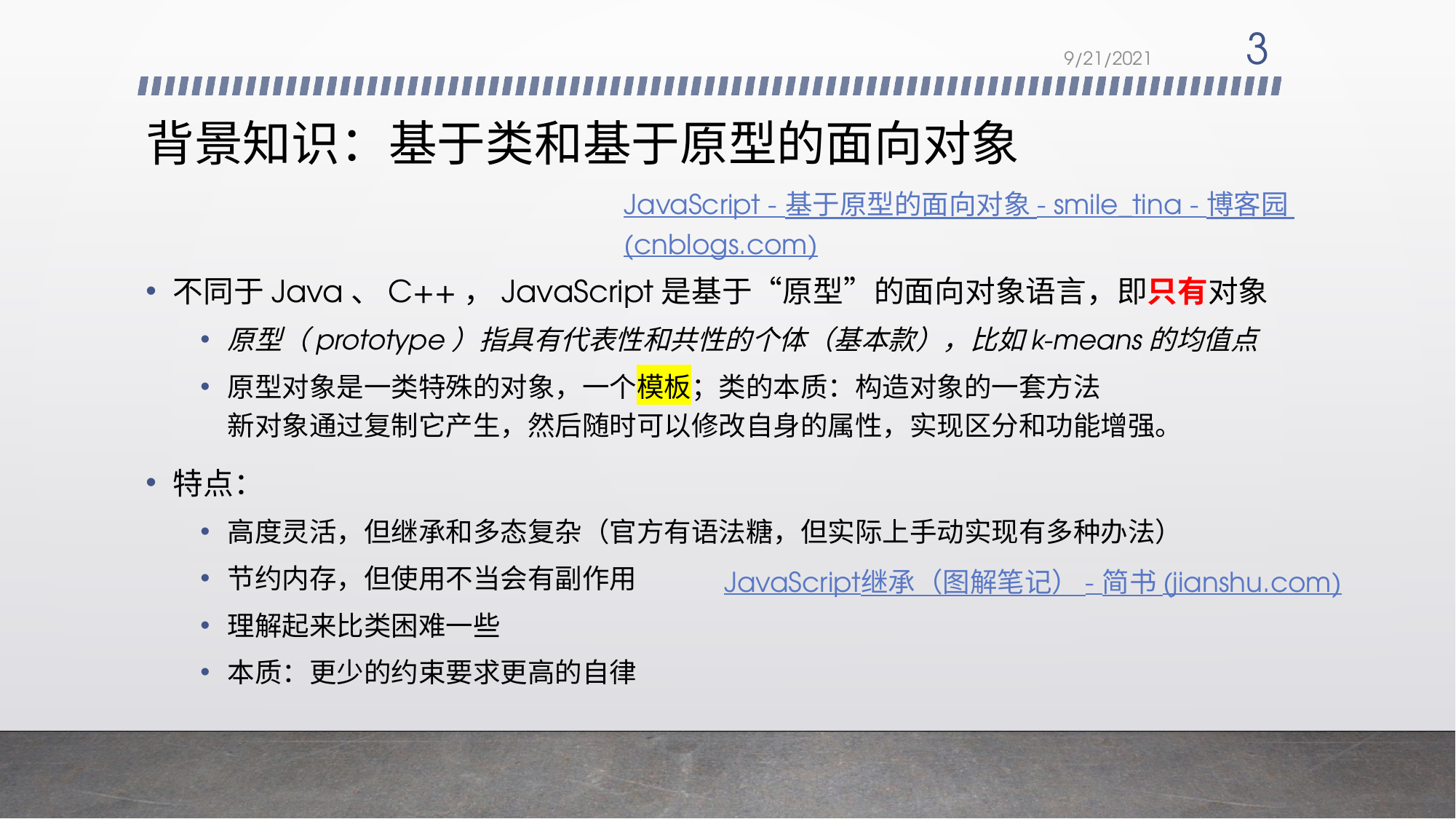

3
9/21/2021
# 背景知识：基于类和基于原型的面向对象
JavaScript - 基于原型的面向对象 - smile_tina - 博客园 (cnblogs.com)
不同于Java、C++，JavaScript是基于“原型”的面向对象语言，即只有对象
原型（prototype）指具有代表性和共性的个体（基本款），比如k-means的均值点
原型对象是一类特殊的对象，一个模板；类的本质：构造对象的一套方法
新对象通过复制它产生，然后随时可以修改自身的属性，实现区分和功能增强。
特点：
高度灵活，但继承和多态复杂（官方有语法糖，但实际上手动实现有多种办法）
节约内存，但使用不当会有副作用
理解起来比类困难一些
本质：更少的约束要求更高的自律
JavaScript继承（图解笔记） - 简书 (jianshu.com)